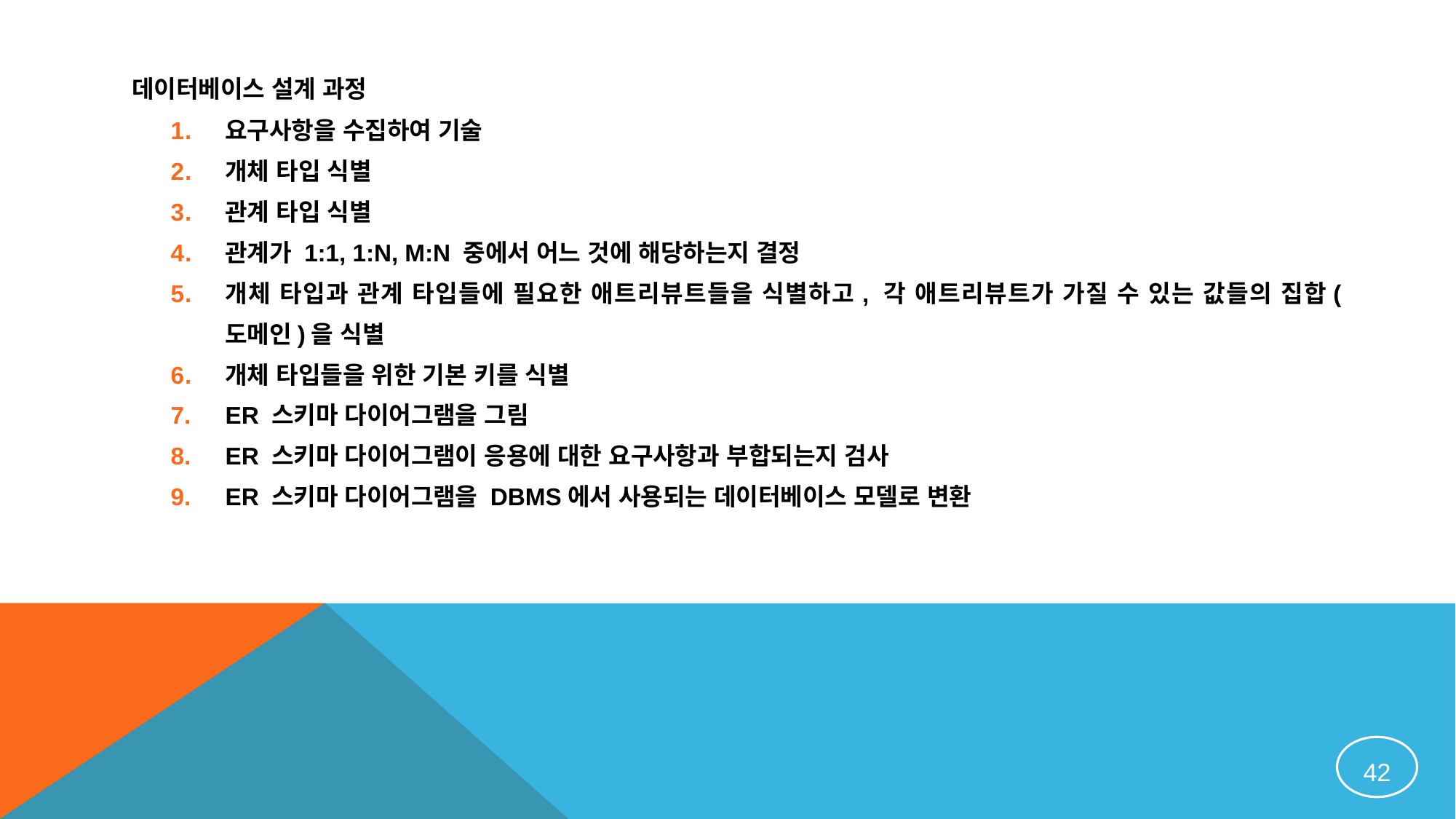

데이터베이스 설계 과정
요구사항을 수집하여 기술
개체 타입 식별
관계 타입 식별
관계가 1:1, 1:N, M:N 중에서 어느 것에 해당하는지 결정
개체 타입과 관계 타입들에 필요한 애트리뷰트들을 식별하고, 각 애트리뷰트가 가질 수 있는 값들의 집합(도메인)을 식별
개체 타입들을 위한 기본 키를 식별
ER 스키마 다이어그램을 그림
ER 스키마 다이어그램이 응용에 대한 요구사항과 부합되는지 검사
ER 스키마 다이어그램을 DBMS에서 사용되는 데이터베이스 모델로 변환

42